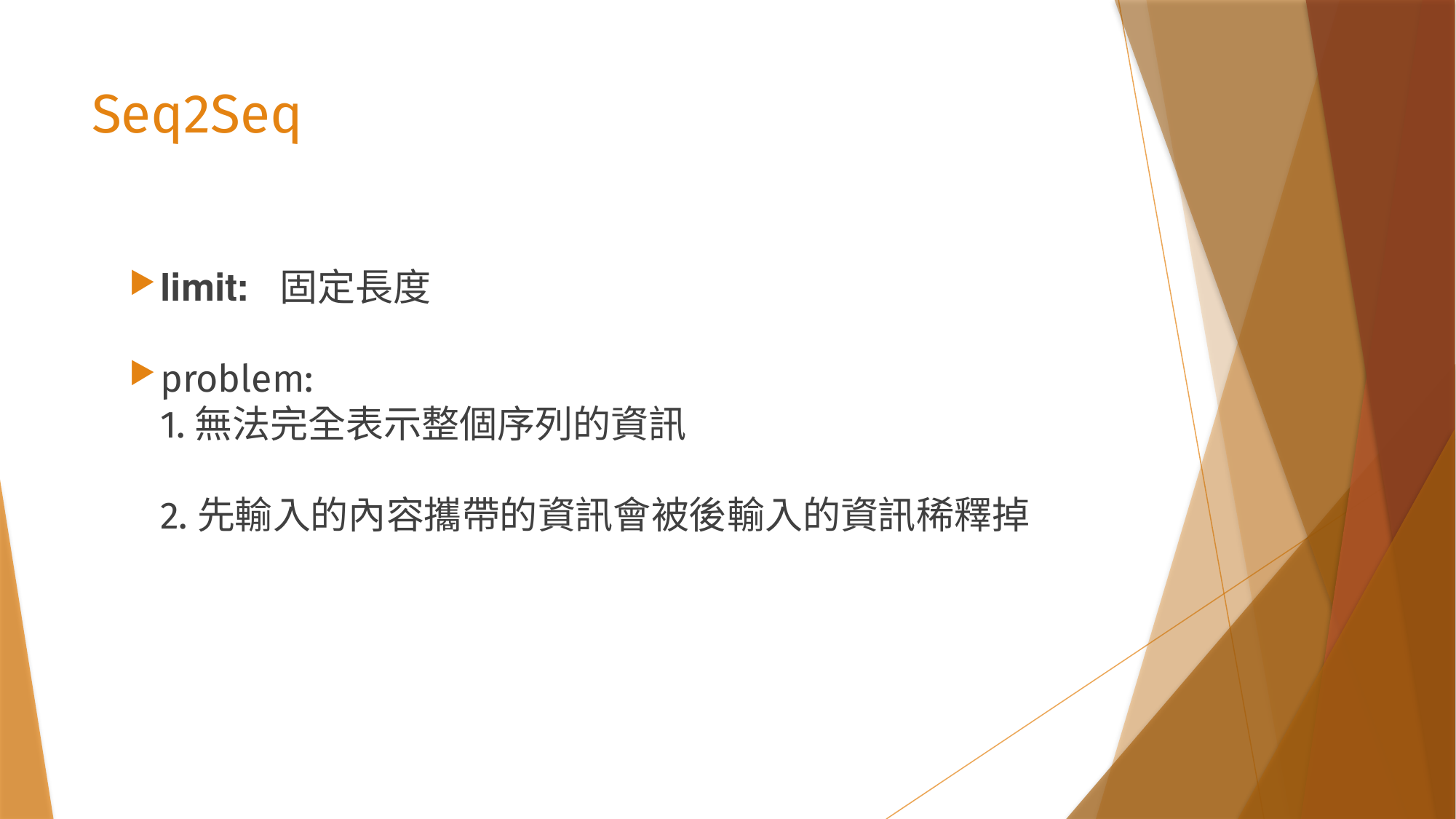

limit:  固定長度
problem:
1.無法完全表示整個序列的資訊
2.先輸入的內容攜帶的資訊會被後輸入的資訊稀釋掉
# Seq2Seq